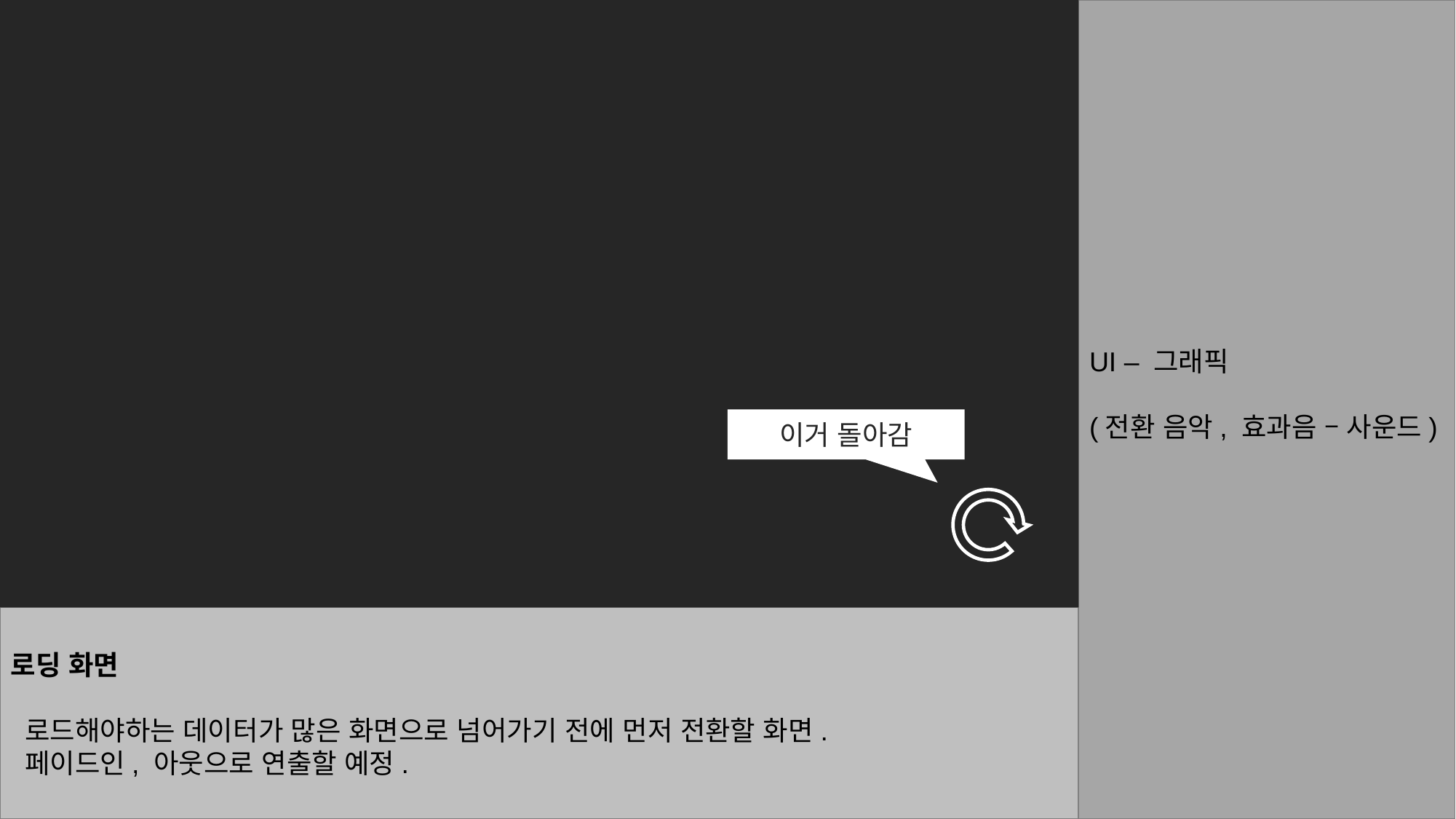

UI – 그래픽

(전환 음악, 효과음 – 사운드)

이거 돌아감

로딩 화면

 로드해야하는 데이터가 많은 화면으로 넘어가기 전에 먼저 전환할 화면.
 페이드인, 아웃으로 연출할 예정.